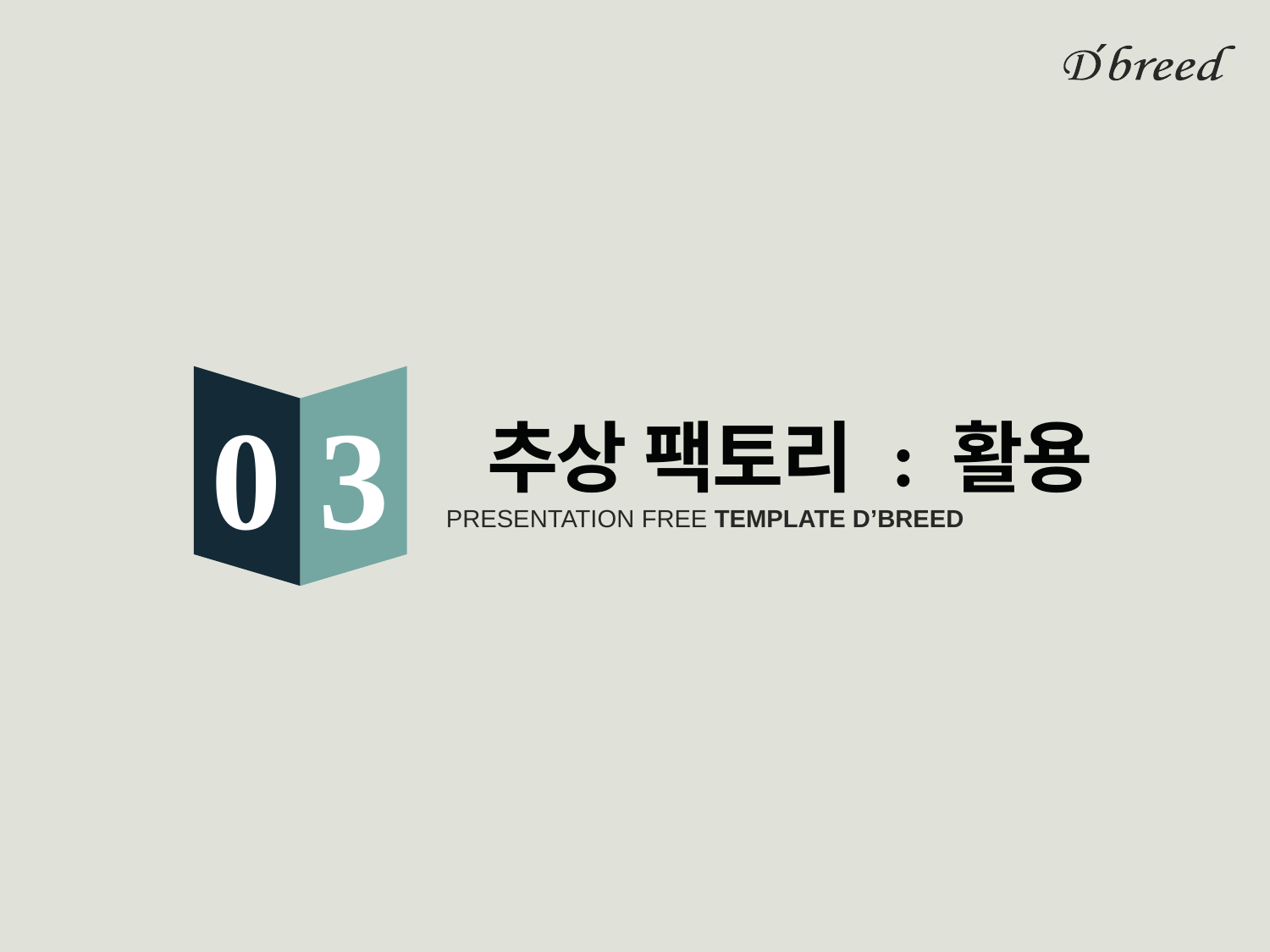

0
3
추상 팩토리 : 활용
PRESENTATION FREE TEMPLATE D’BREED